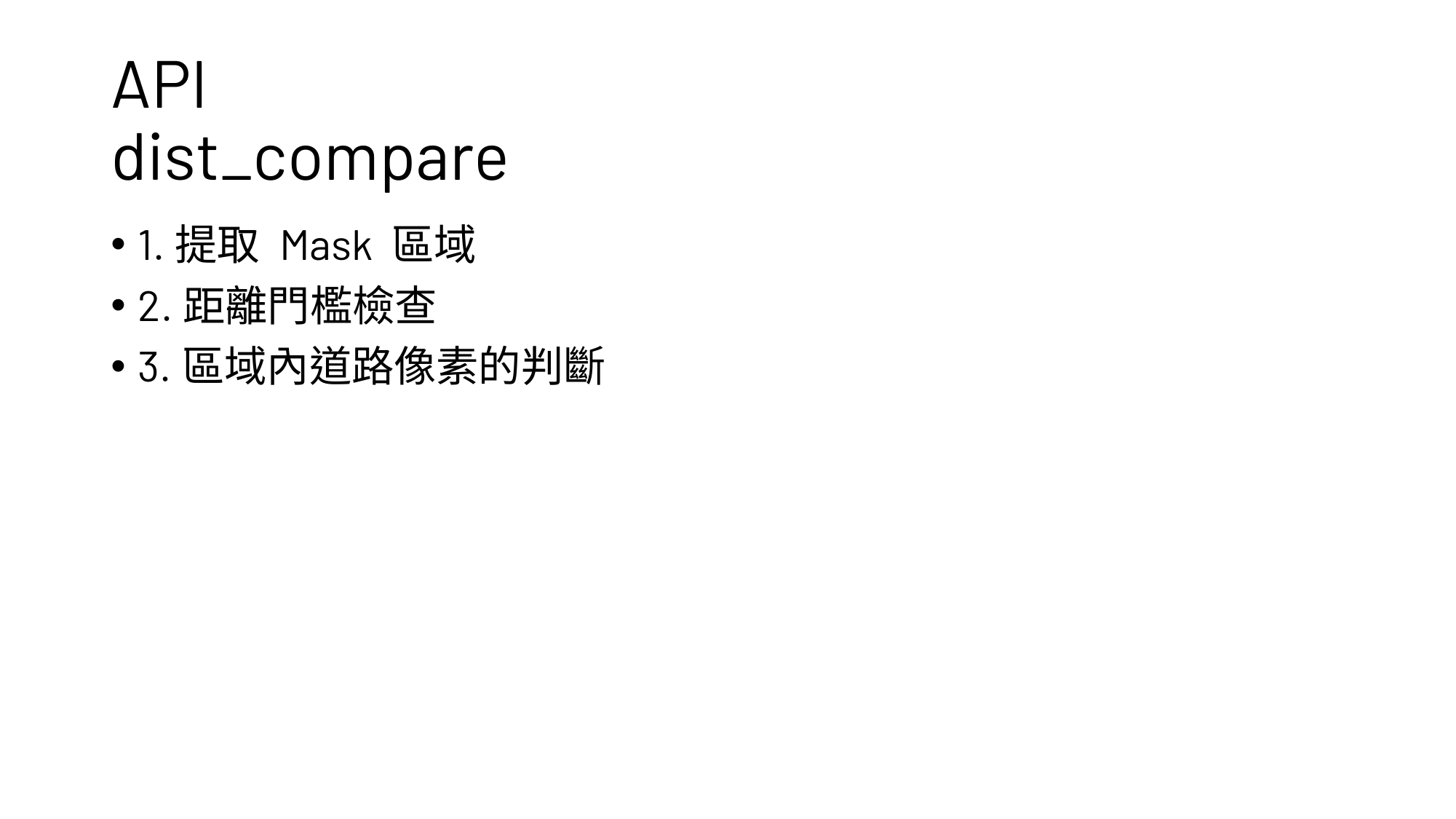

# API dist_compare
1.提取 Mask 區域
2.距離門檻檢查
3.區域內道路像素的判斷